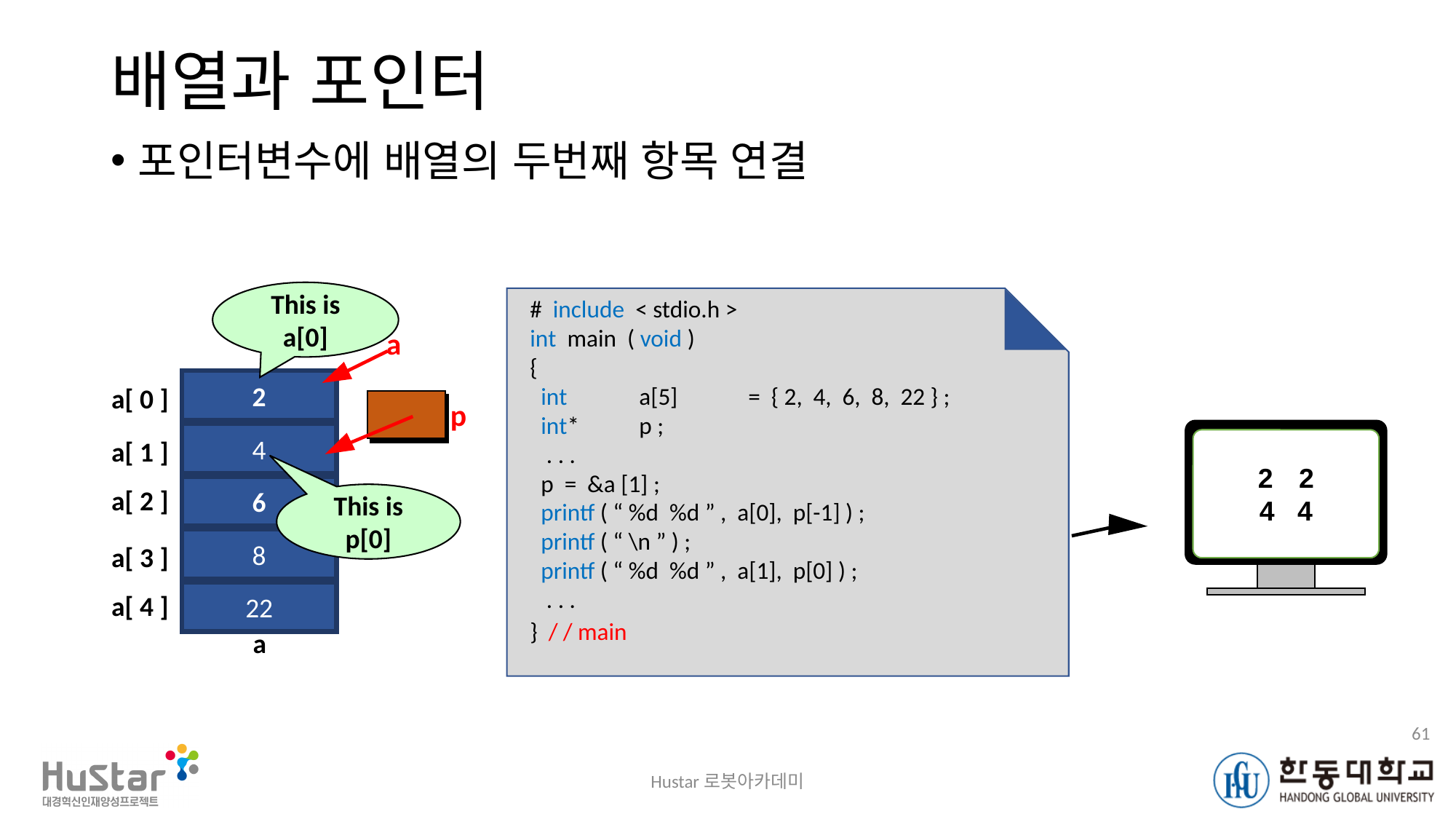

# 배열과 포인터
포인터변수에 배열의 두번째 항목 연결
This is a[0]
#  include  < stdio.h >
int  main  ( void )
{
  int	a[5]	=  { 2,  4,  6,  8,  22 } ;
  int*	p ;
   . . .
  p  =  &a [1] ;
  printf ( “ %d  %d ” ,  a[0],  p[-1] ) ;
  printf ( “ \n ” ) ;
  printf ( “ %d  %d ” ,  a[1],  p[0] ) ;
   . . .
}  / / main

a

2
a[ 0 ]
p

2
4   4

4
a[ 1 ]

6
a[ 2 ]
This is p[0]

8
a[ 3 ]
22
a[ 4 ]
a
61
Hustar로봇아카데미